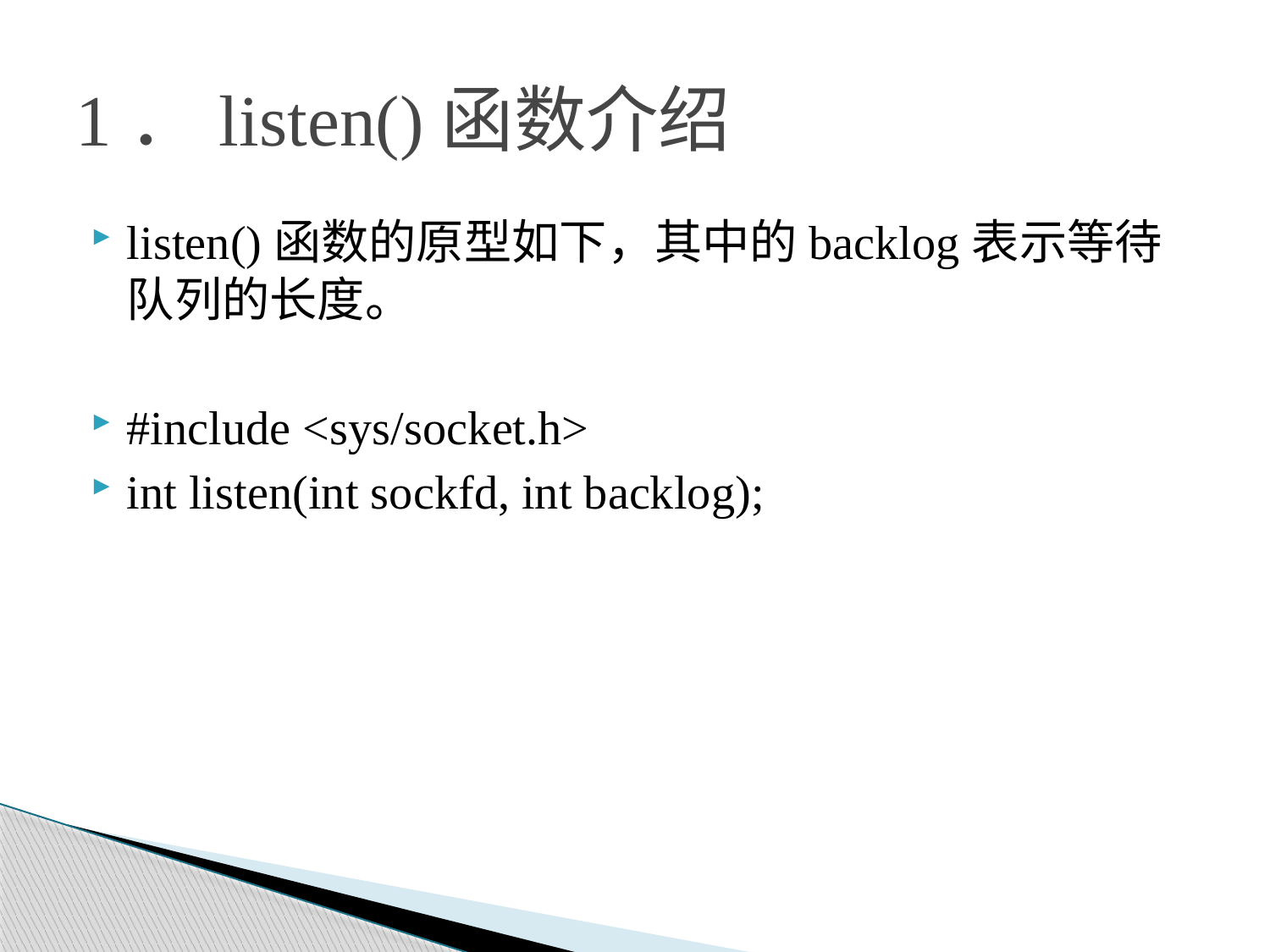

# 1．listen()函数介绍
listen()函数的原型如下，其中的backlog表示等待队列的长度。

#include <sys/socket.h>
int listen(int sockfd, int backlog);